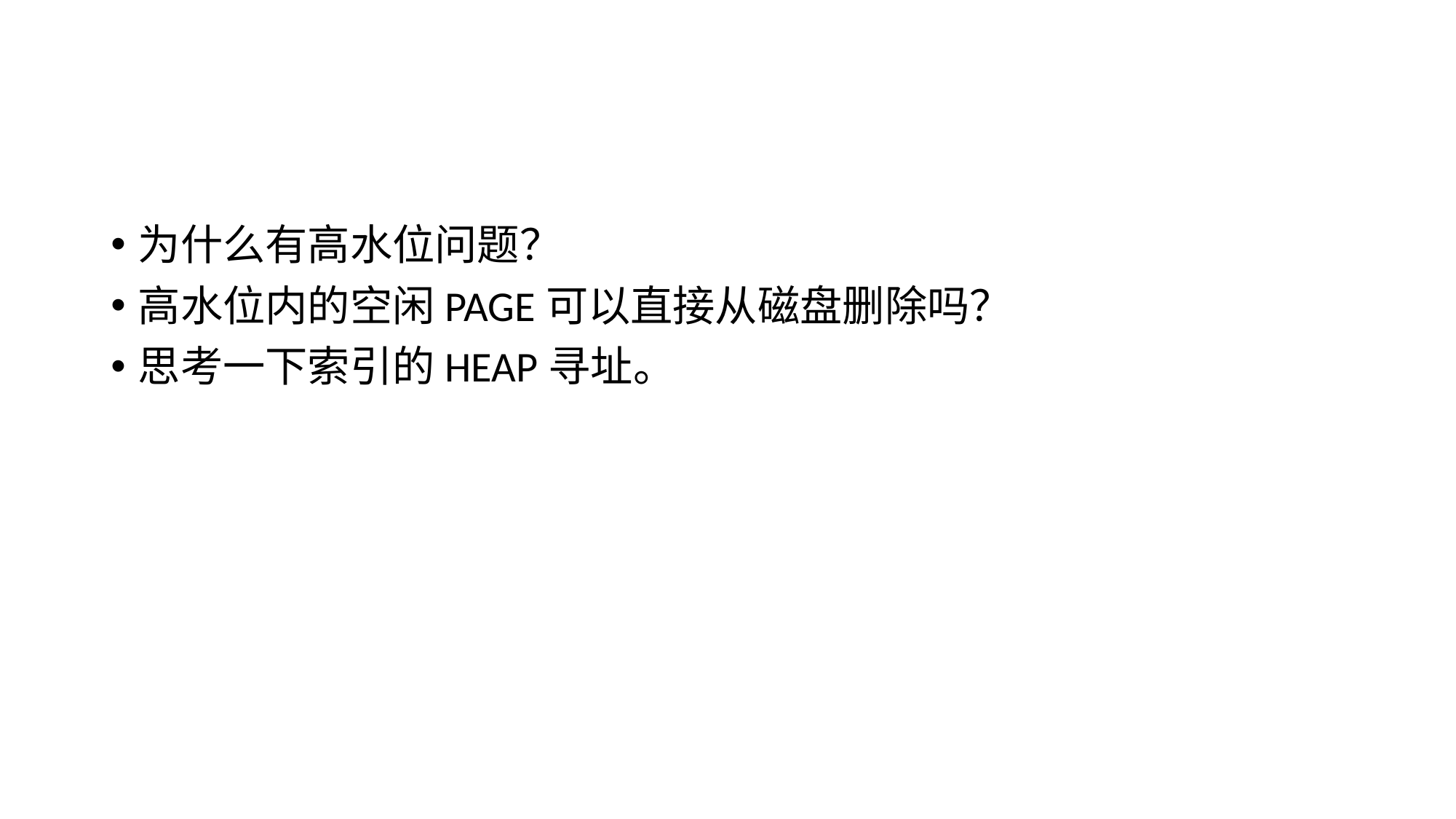

#
为什么有高水位问题？
高水位内的空闲PAGE可以直接从磁盘删除吗？
思考一下索引的HEAP寻址。